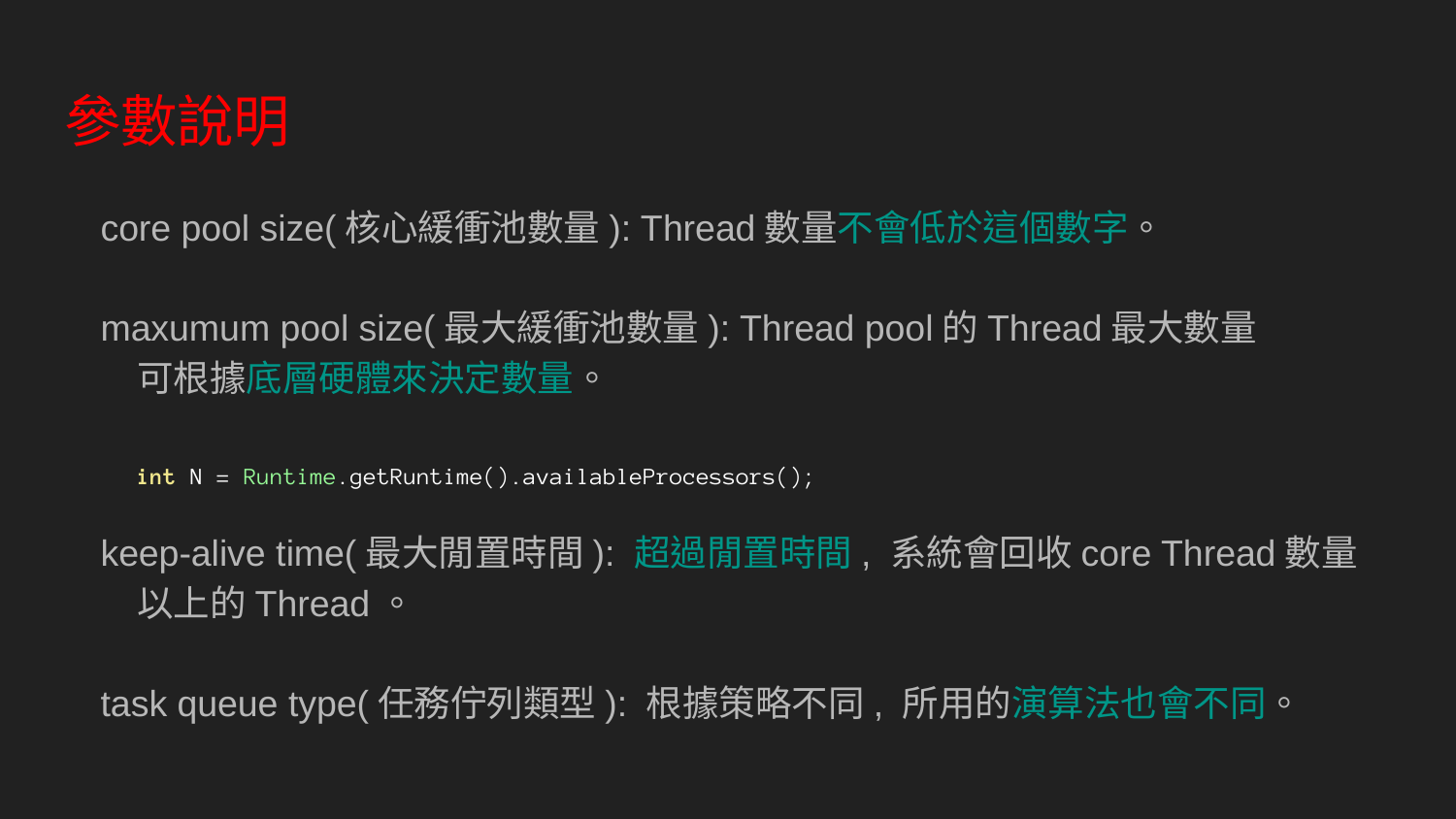

# 參數說明
core pool size(核心緩衝池數量): Thread數量不會低於這個數字。

maxumum pool size(最大緩衝池數量): Thread pool的Thread最大數量
可根據底層硬體來決定數量。

int N = Runtime.getRuntime().availableProcessors();

keep-alive time(最大閒置時間): 超過閒置時間, 系統會回收core Thread數量以上的Thread。

task queue type(任務佇列類型): 根據策略不同, 所用的演算法也會不同。